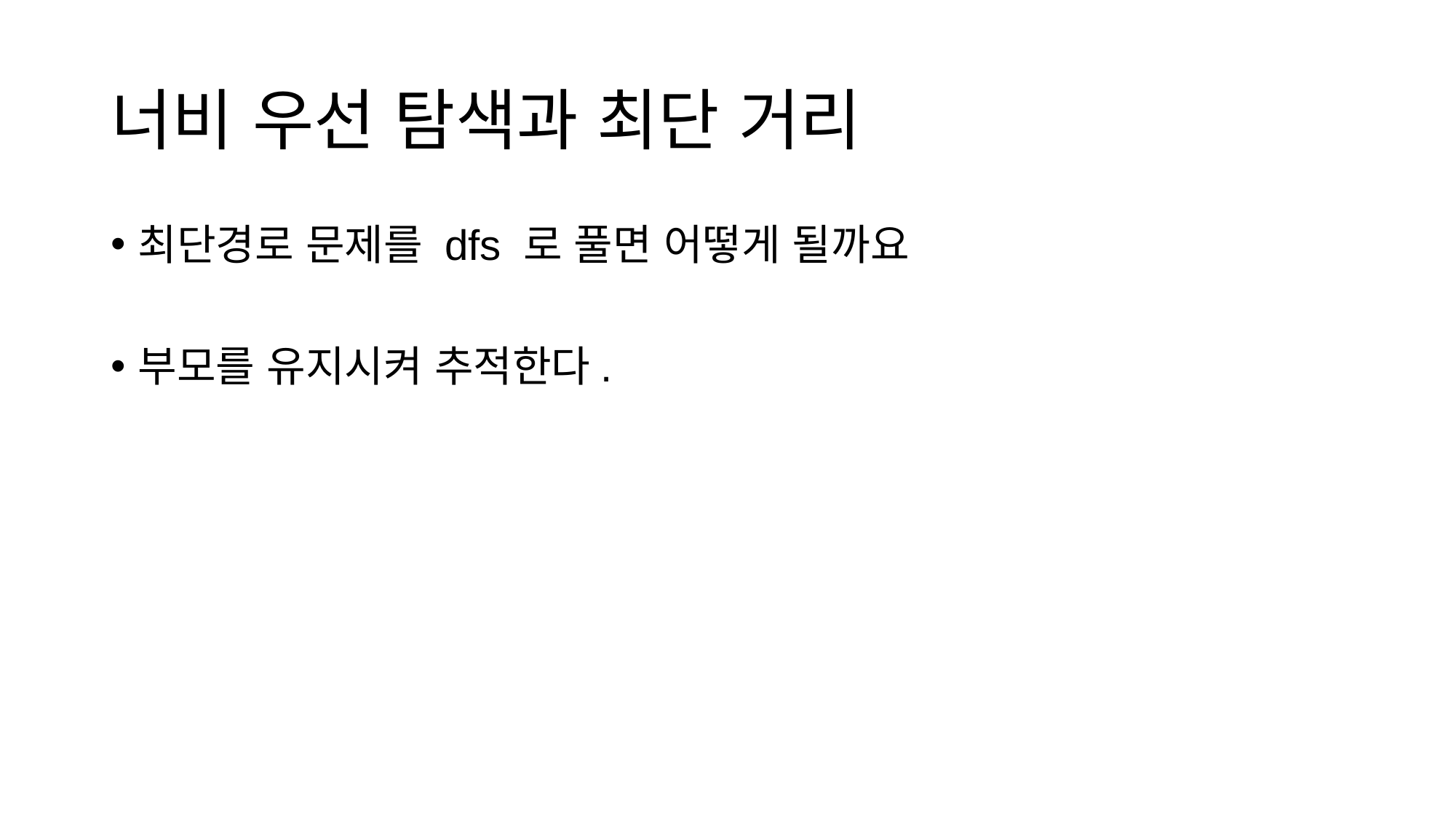

# 너비 우선 탐색과 최단 거리
최단경로 문제를 dfs 로 풀면 어떻게 될까요

부모를 유지시켜 추적한다.